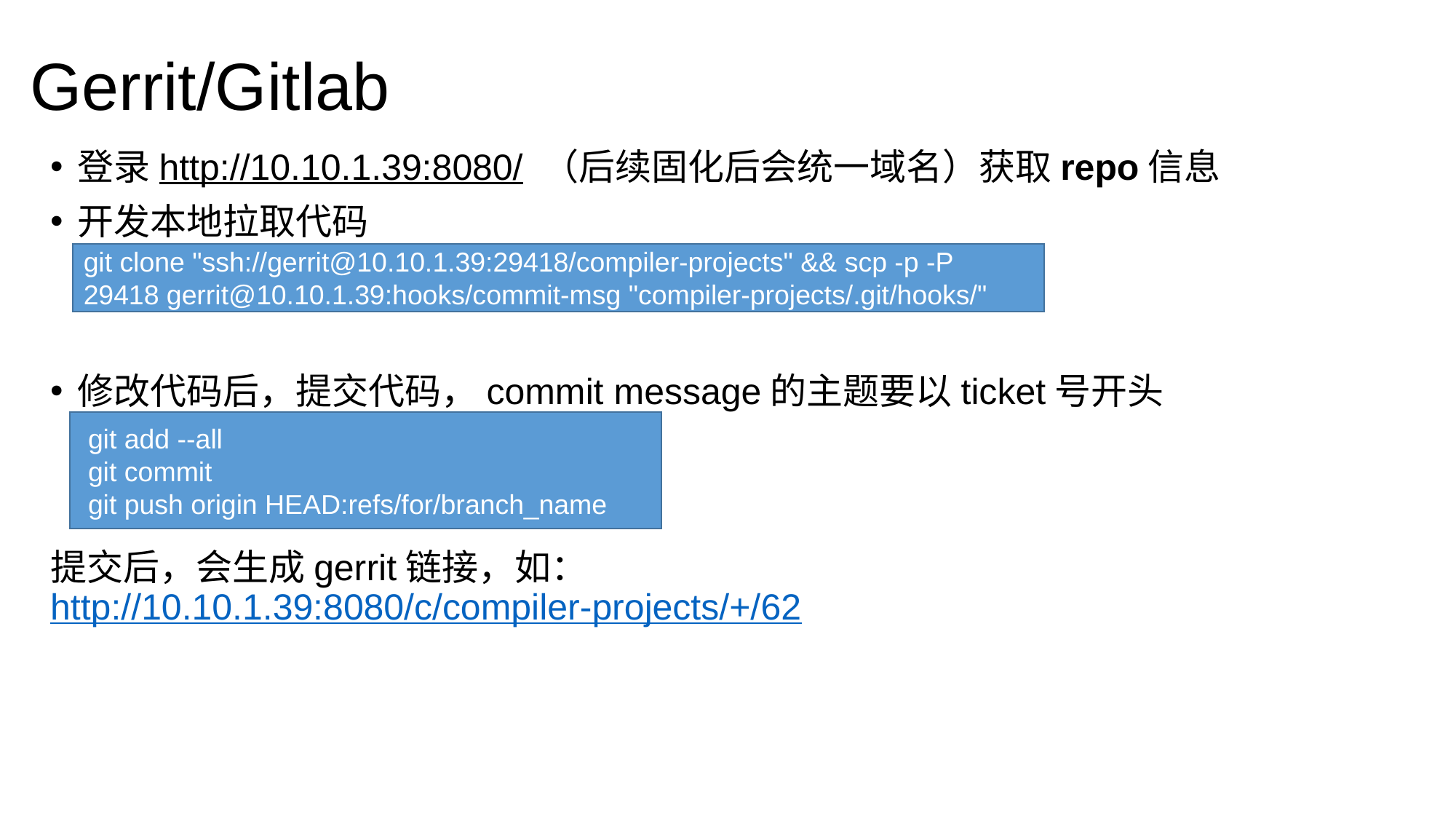

# Gerrit/Gitlab
登录http://10.10.1.39:8080/ （后续固化后会统一域名）获取repo信息
开发本地拉取代码

修改代码后，提交代码，commit message的主题要以ticket号开头

提交后，会生成gerrit链接，如：http://10.10.1.39:8080/c/compiler-projects/+/62

git clone "ssh://gerrit@10.10.1.39:29418/compiler-projects" && scp -p -P 29418 gerrit@10.10.1.39:hooks/commit-msg "compiler-projects/.git/hooks/"
 git add --all
 git commit
 git push origin HEAD:refs/for/branch_name